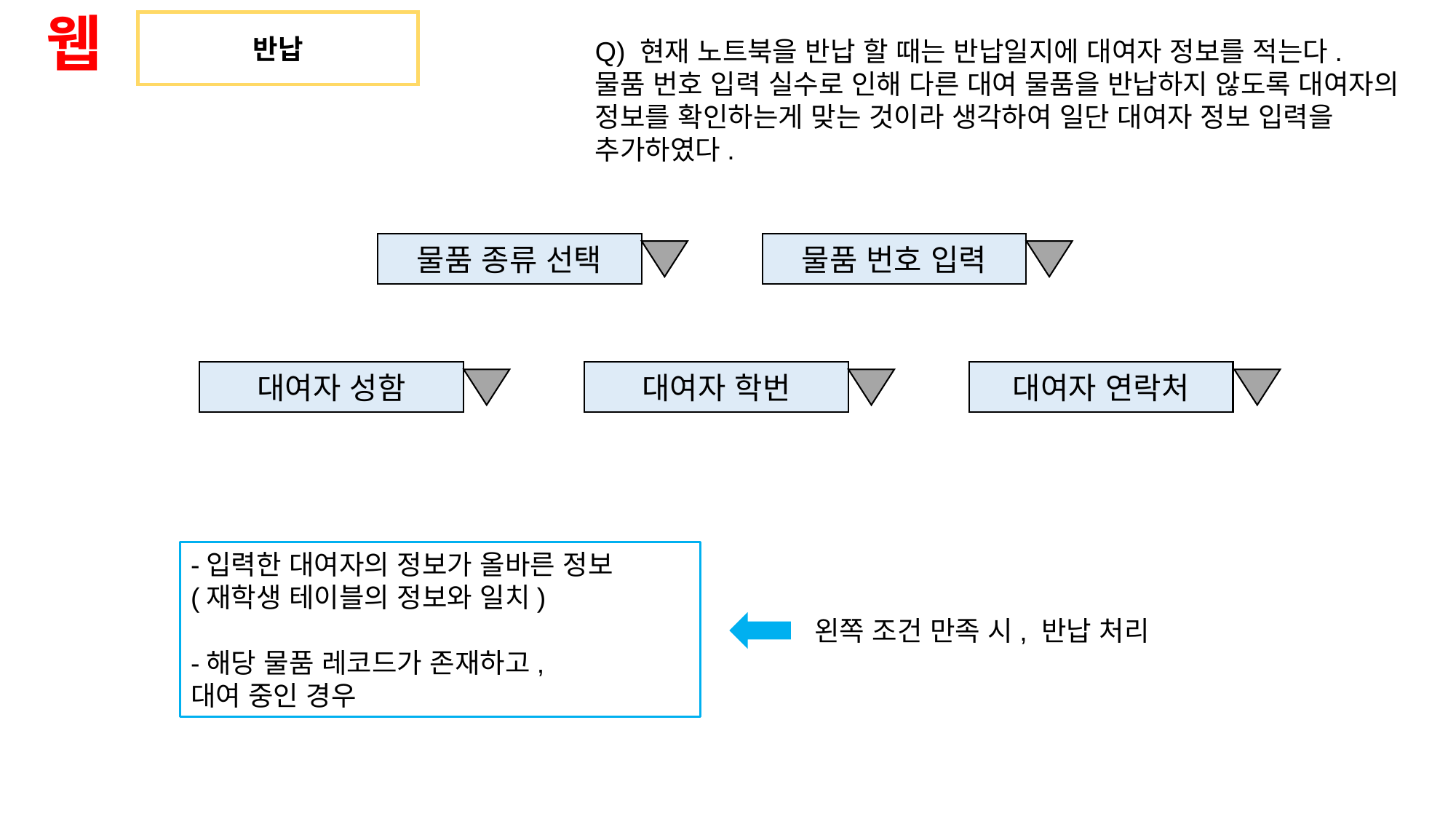

웹
반납
Q) 현재 노트북을 반납 할 때는 반납일지에 대여자 정보를 적는다. 물품 번호 입력 실수로 인해 다른 대여 물품을 반납하지 않도록 대여자의 정보를 확인하는게 맞는 것이라 생각하여 일단 대여자 정보 입력을 추가하였다.
물품 종류 선택
물품 번호 입력

대여자 성함
대여자 학번
대여자 연락처

-입력한 대여자의 정보가 올바른 정보
(재학생 테이블의 정보와 일치)

-해당 물품 레코드가 존재하고,
대여 중인 경우
왼쪽 조건 만족 시, 반납 처리